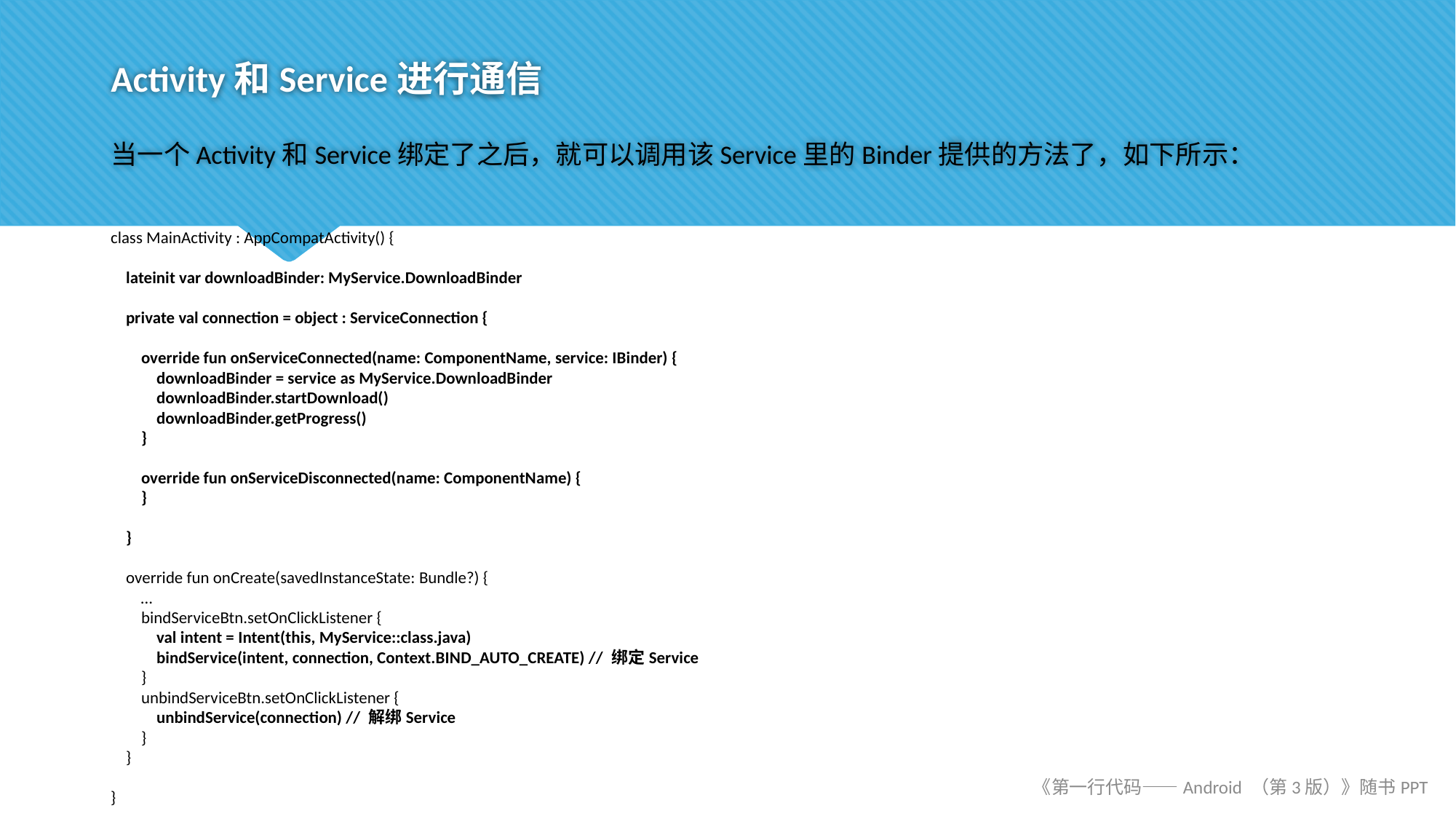

# Activity和Service进行通信
当一个Activity和Service绑定了之后，就可以调用该Service里的Binder提供的方法了，如下所示：
class MainActivity : AppCompatActivity() {

    lateinit var downloadBinder: MyService.DownloadBinder

    private val connection = object : ServiceConnection {

        override fun onServiceConnected(name: ComponentName, service: IBinder) {
            downloadBinder = service as MyService.DownloadBinder
            downloadBinder.startDownload()
            downloadBinder.getProgress()
        }

        override fun onServiceDisconnected(name: ComponentName) {
        }

    }

    override fun onCreate(savedInstanceState: Bundle?) {
        …
        bindServiceBtn.setOnClickListener {
            val intent = Intent(this, MyService::class.java)
            bindService(intent, connection, Context.BIND_AUTO_CREATE) // 绑定Service
        }
        unbindServiceBtn.setOnClickListener {
            unbindService(connection) // 解绑Service
        }
    }

}